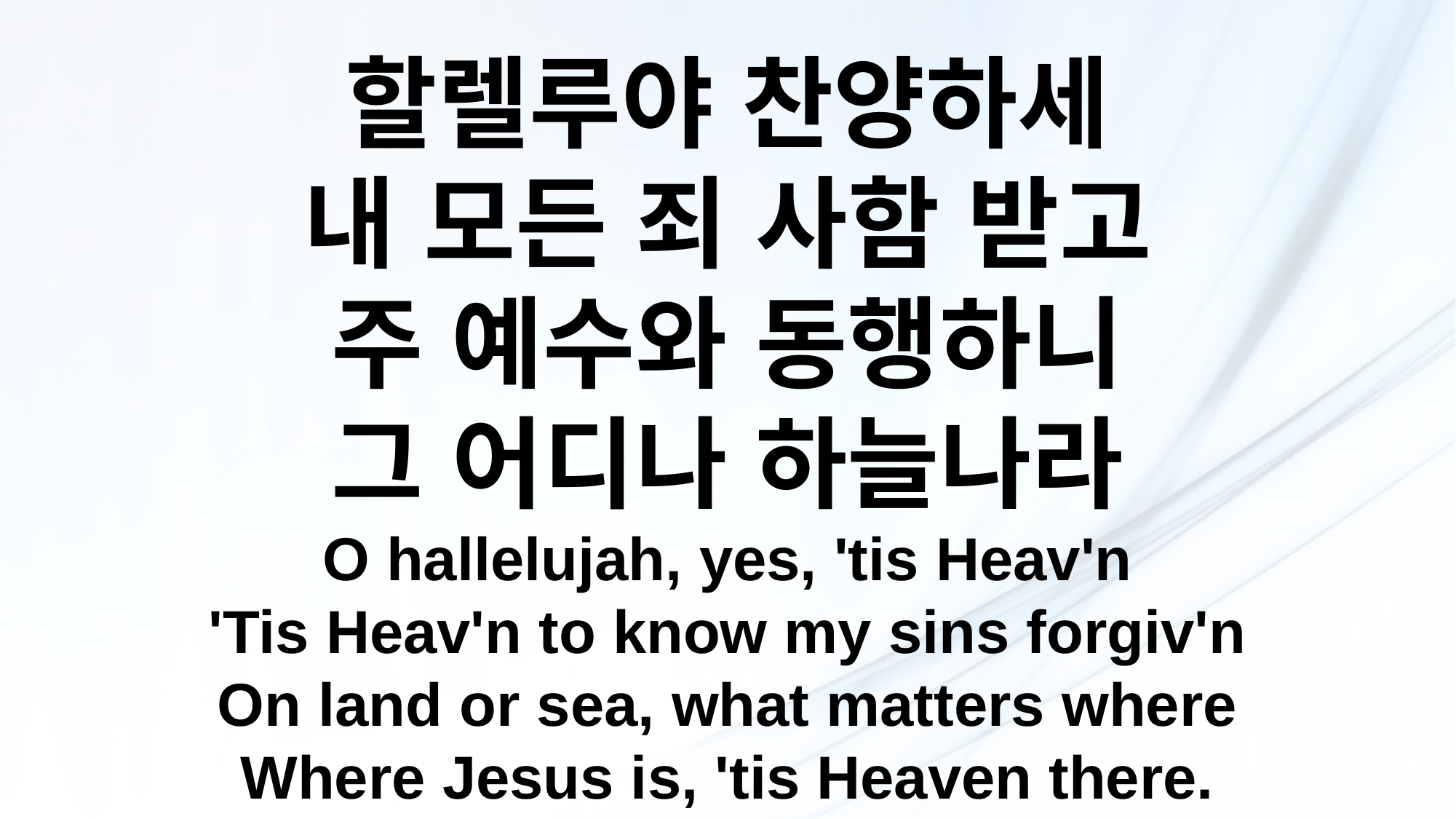

할렐루야 찬양하세
내 모든 죄 사함 받고
주 예수와 동행하니
그 어디나 하늘나라
O hallelujah, yes, 'tis Heav'n
'Tis Heav'n to know my sins forgiv'n
On land or sea, what matters where
Where Jesus is, 'tis Heaven there.